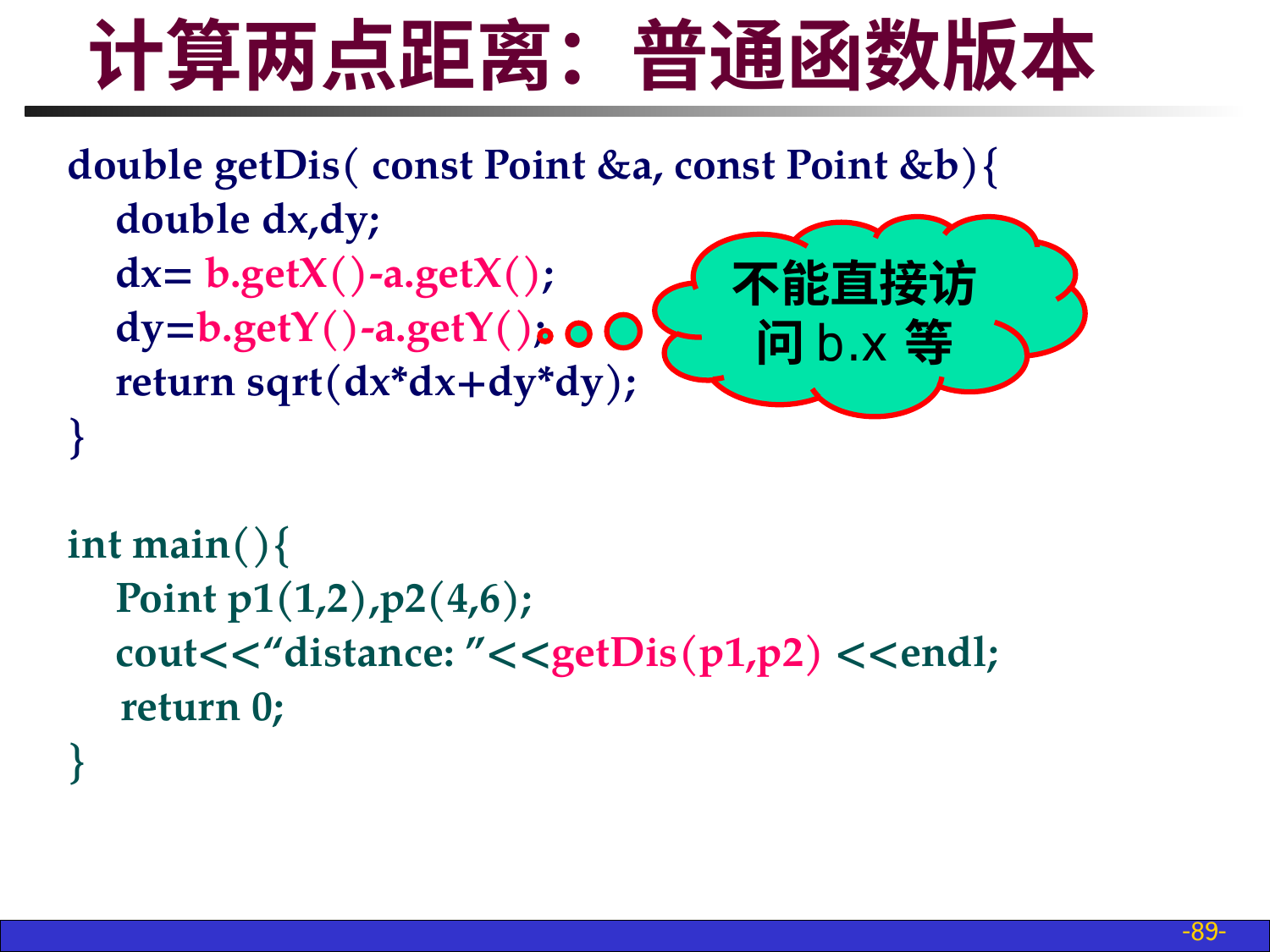

# 计算两点距离：普通函数版本
double getDis( const Point &a, const Point &b){
	double dx,dy;
	dx= b.getX()-a.getX();
	dy=b.getY()-a.getY();
	return sqrt(dx*dx+dy*dy);
}

int main(){
	Point p1(1,2),p2(4,6);
	cout<<“distance: ”<<getDis(p1,p2) <<endl;
     return 0;
}
不能直接访问b.x等
-89-